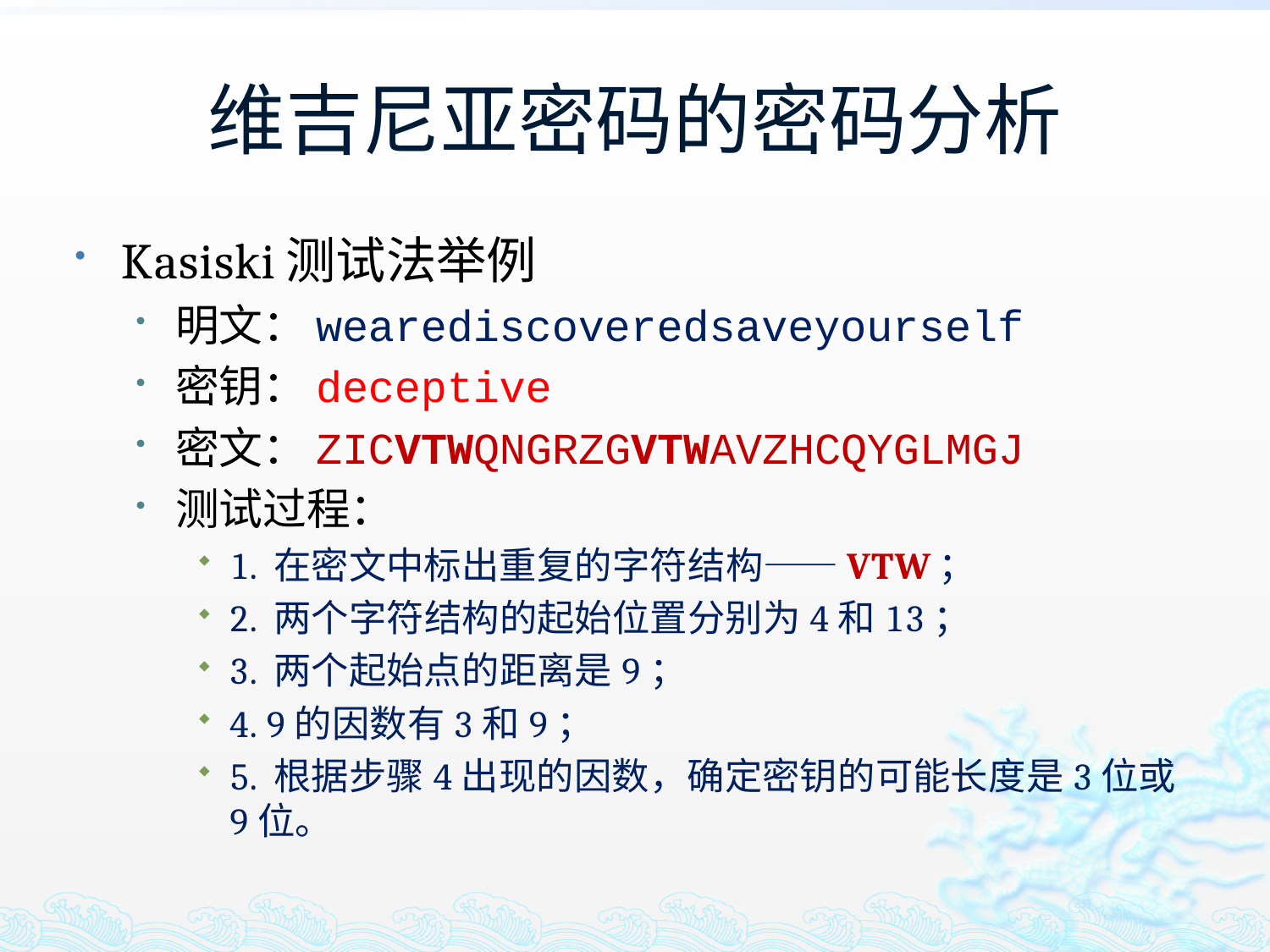

# 维吉尼亚密码的密码分析
Kasiski测试法举例
明文：wearediscoveredsaveyourself
密钥：deceptive
密文：ZICVTWQNGRZGVTWAVZHCQYGLMGJ
测试过程：
1. 在密文中标出重复的字符结构——VTW；
2. 两个字符结构的起始位置分别为4和13；
3. 两个起始点的距离是9；
4. 9的因数有3和9；
5. 根据步骤4出现的因数，确定密钥的可能长度是3位或9位。